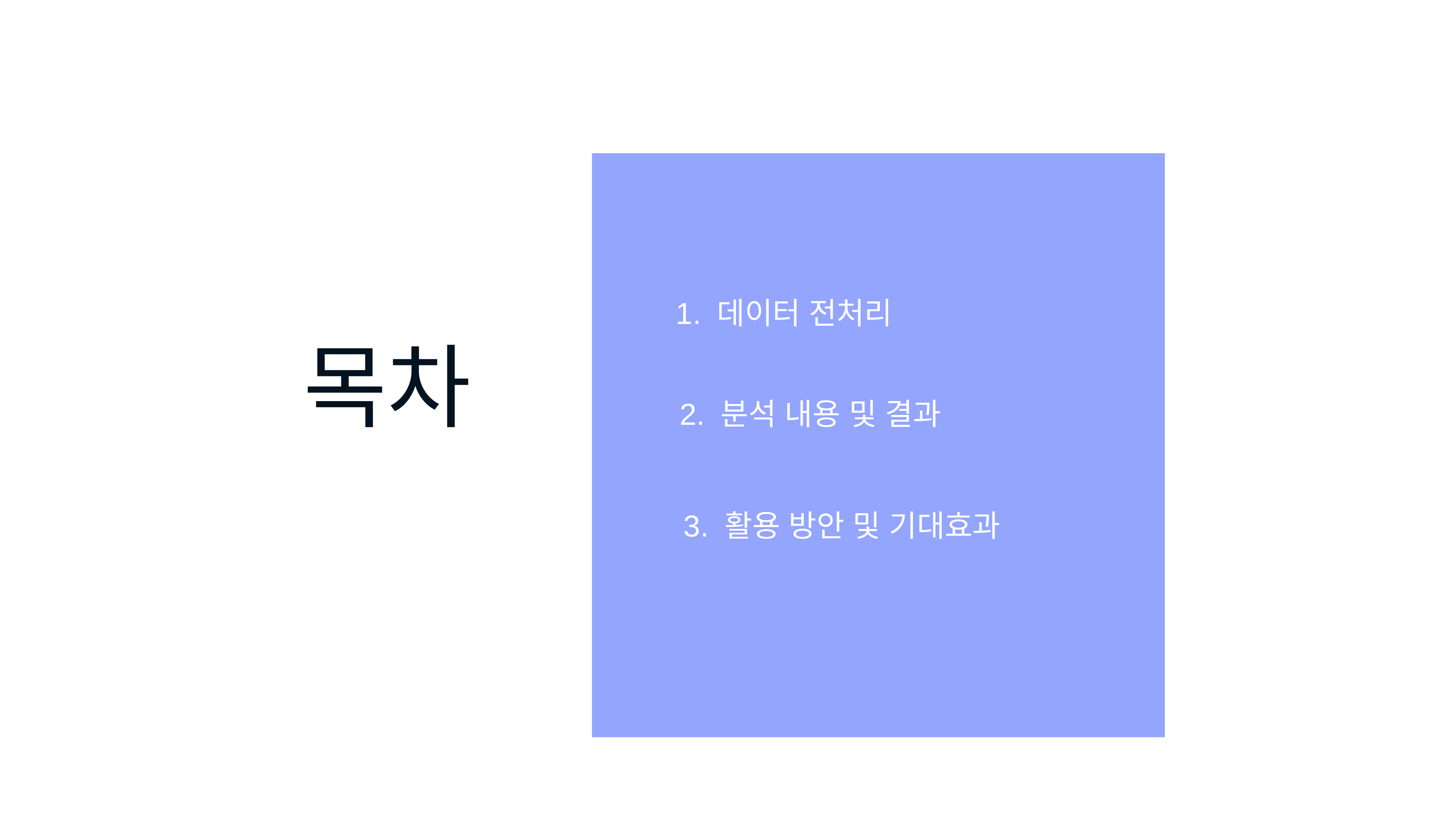

1. 데이터 전처리
목차
2. 분석 내용 및 결과
3. 활용 방안 및 기대효과